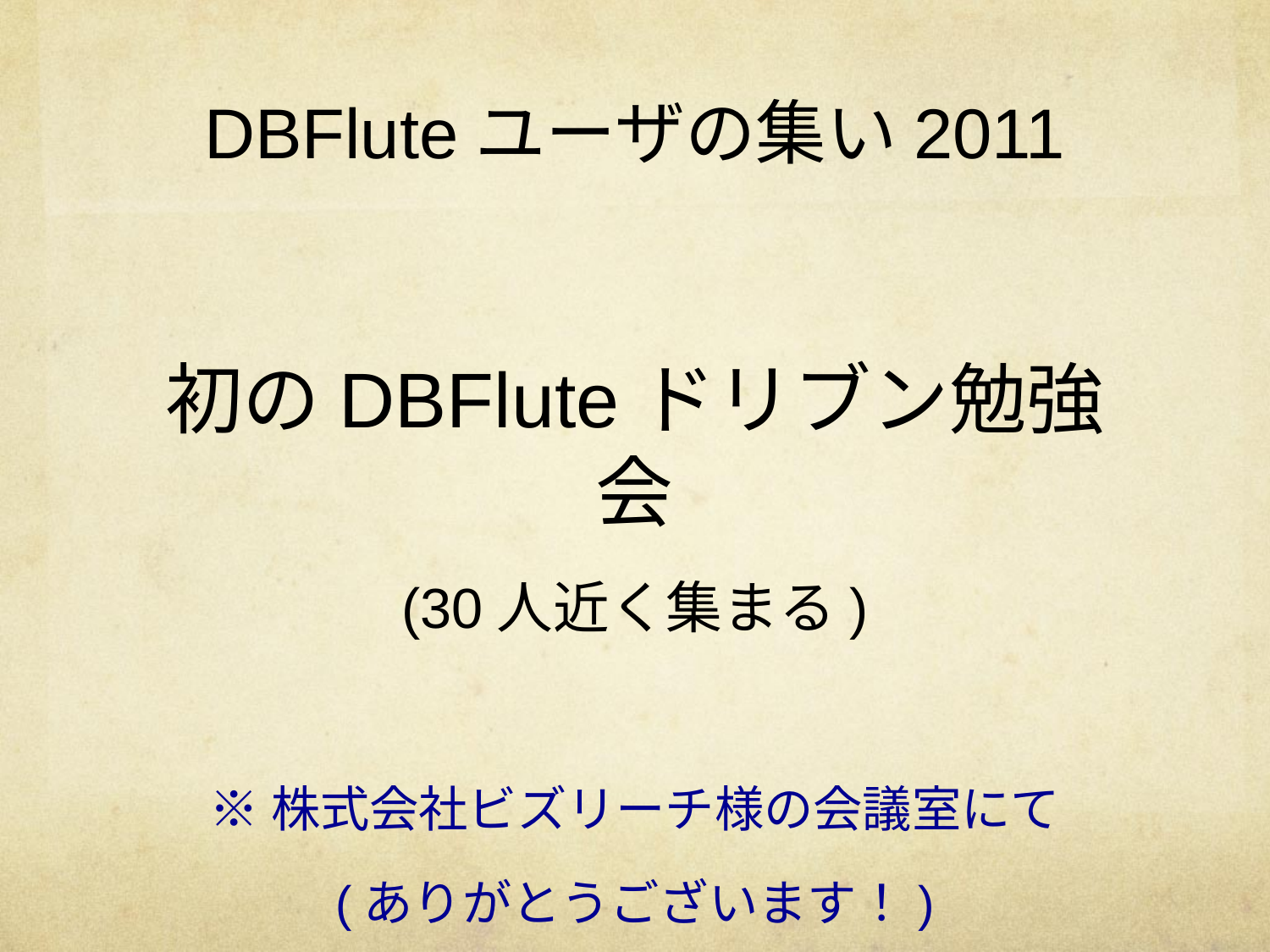

# DBFluteユーザの集い2011

初のDBFluteドリブン勉強会
(30人近く集まる)

※株式会社ビズリーチ様の会議室にて
(ありがとうございます！)